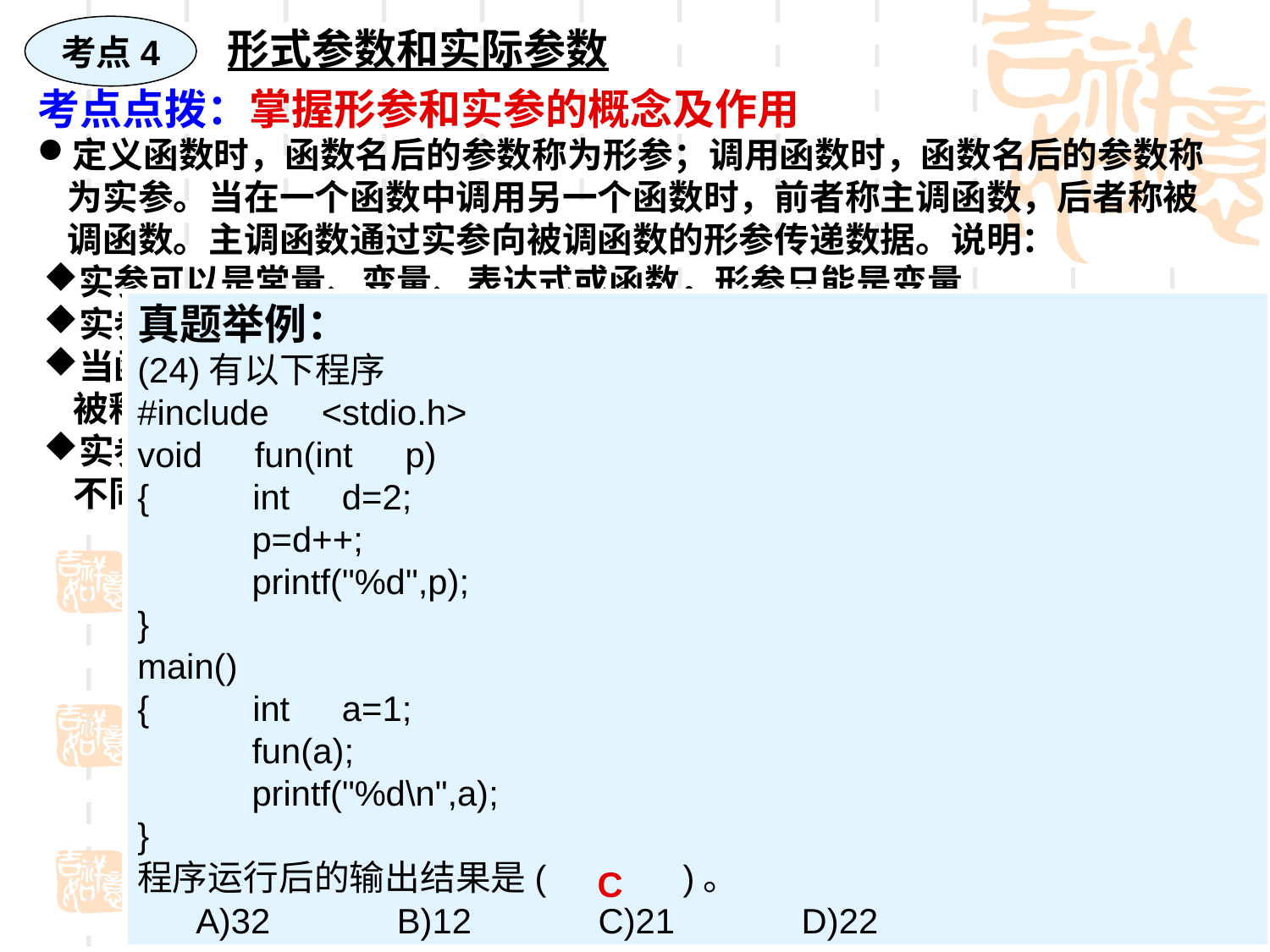

考点4
形式参数和实际参数
考点点拨：掌握形参和实参的概念及作用
定义函数时，函数名后的参数称为形参；调用函数时，函数名后的参数称为实参。当在一个函数中调用另一个函数时，前者称主调函数，后者称被调函数。主调函数通过实参向被调函数的形参传递数据。说明：
实参可以是常量、变量、表达式或函数，形参只能是变量
实参和形参的类型一致或赋值兼容，个数必须相同，按顺序一一对应
当函数被调用时，形参才分配内存空间，调用结束时，形参所占内存空间被释放
实参对形参的数据传递是单向值传递。且在内存中，形参与实参占用的是不同的内存单元，因此形参的改变并不影响实参。
真题举例：
(24)有以下程序
#include　<stdio.h>
void　fun(int　p)
{　　  int　d=2;
　　　p=d++;
　　　printf("%d",p);
}
main()
{　　  int　a=1;
　　　fun(a);
　　　printf("%d\n",a);
}
程序运行后的输出结果是(              )。
      A)32             B)12             C)21             D)22
C